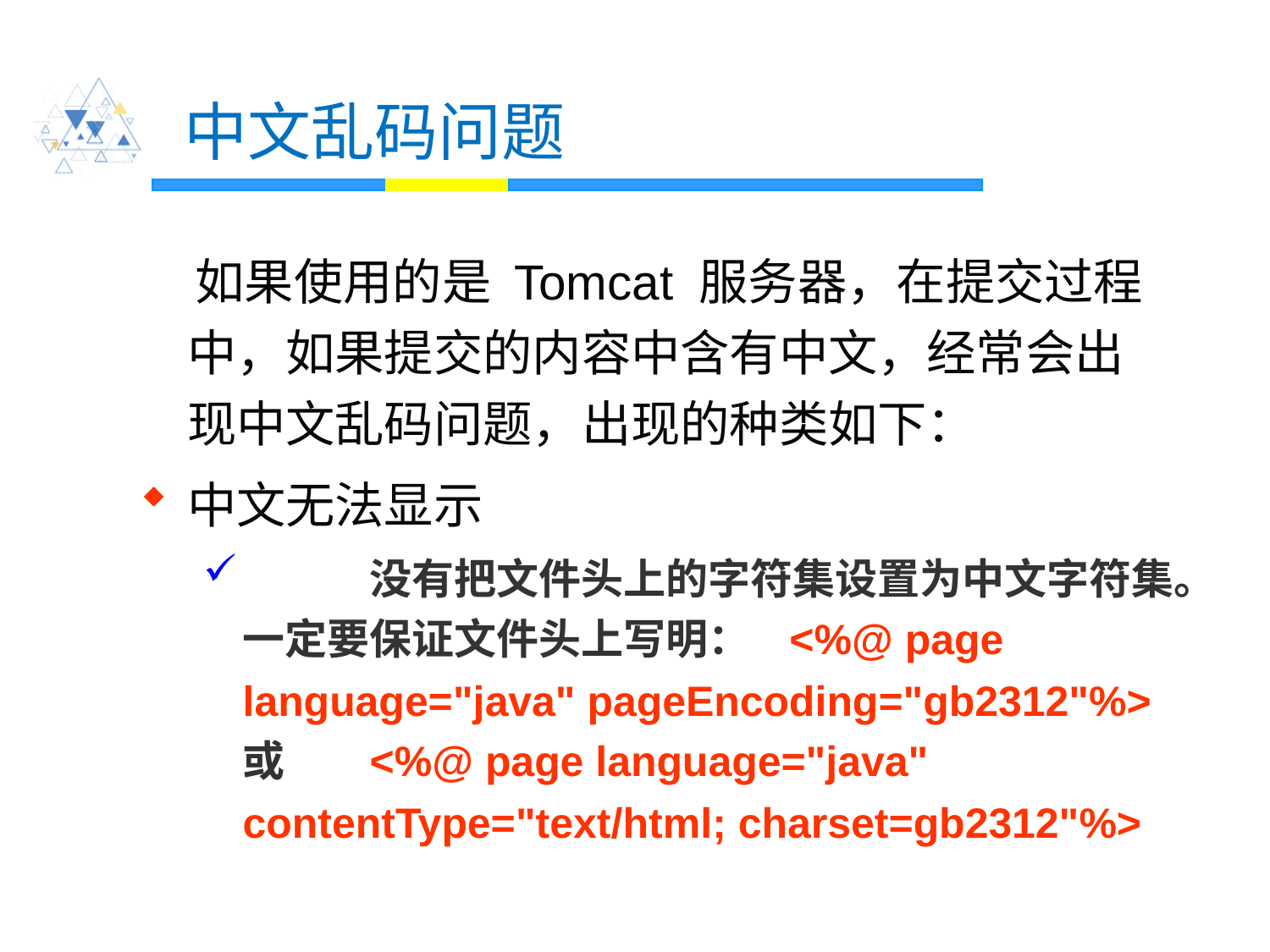

# 中文乱码问题
    如果使用的是 Tomcat 服务器，在提交过程中，如果提交的内容中含有中文，经常会出 现中文乱码问题，出现的种类如下：
中文无法显示
 	没有把文件头上的字符集设置为中文字符集。一定要保证文件头上写明：   <%@ page language="java" pageEncoding="gb2312"%> 或	<%@ page language="java" contentType="text/html; charset=gb2312"%>